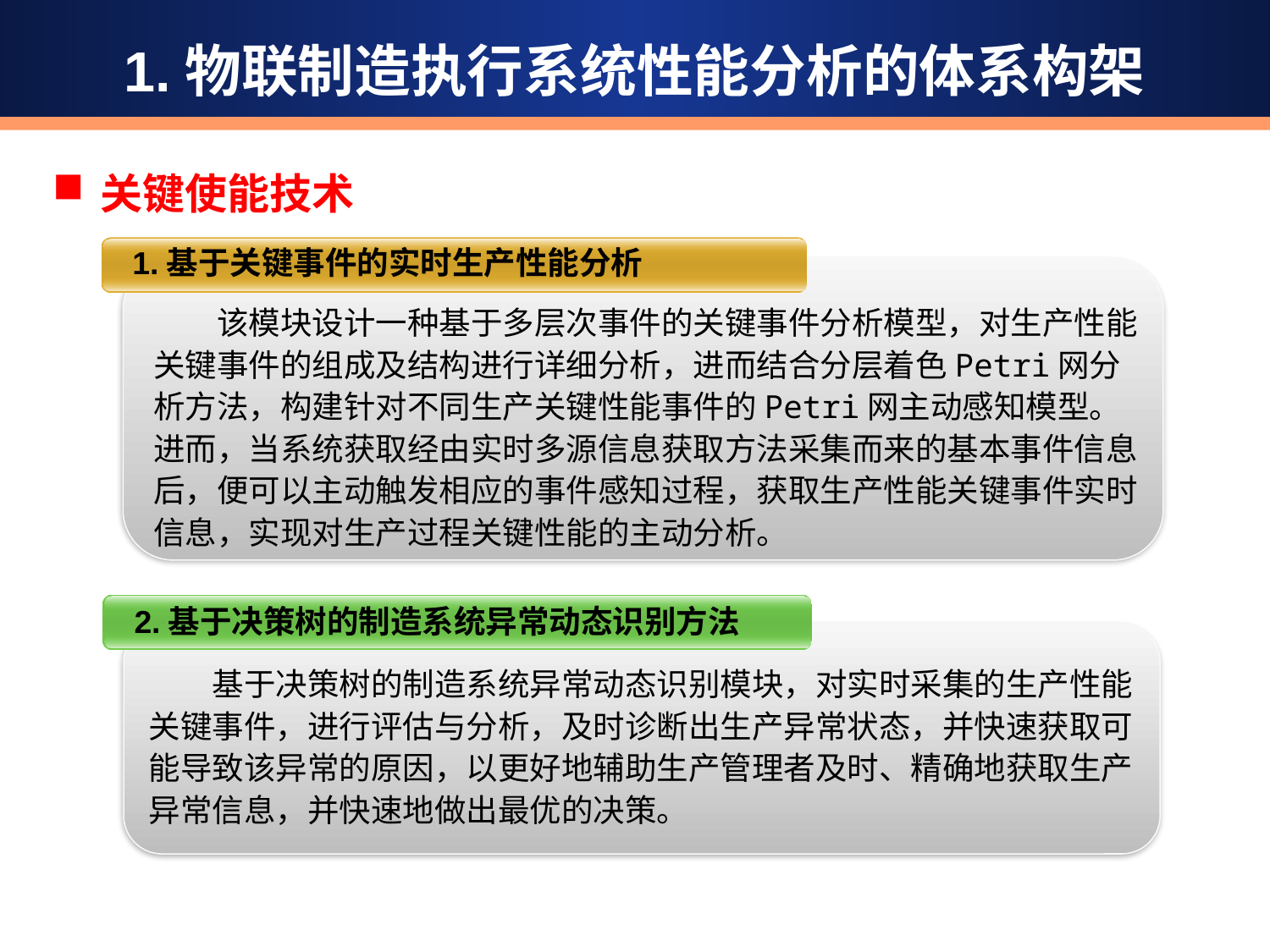

1.物联制造执行系统性能分析的体系构架
关键使能技术
  1.基于关键事件的实时生产性能分析

该模块设计一种基于多层次事件的关键事件分析模型，对生产性能关键事件的组成及结构进行详细分析，进而结合分层着色Petri网分析方法，构建针对不同生产关键性能事件的Petri网主动感知模型。进而，当系统获取经由实时多源信息获取方法采集而来的基本事件信息后，便可以主动触发相应的事件感知过程，获取生产性能关键事件实时信息，实现对生产过程关键性能的主动分析。

  2.基于决策树的制造系统异常动态识别方法

基于决策树的制造系统异常动态识别模块，对实时采集的生产性能关键事件，进行评估与分析，及时诊断出生产异常状态，并快速获取可能导致该异常的原因，以更好地辅助生产管理者及时、精确地获取生产异常信息，并快速地做出最优的决策。